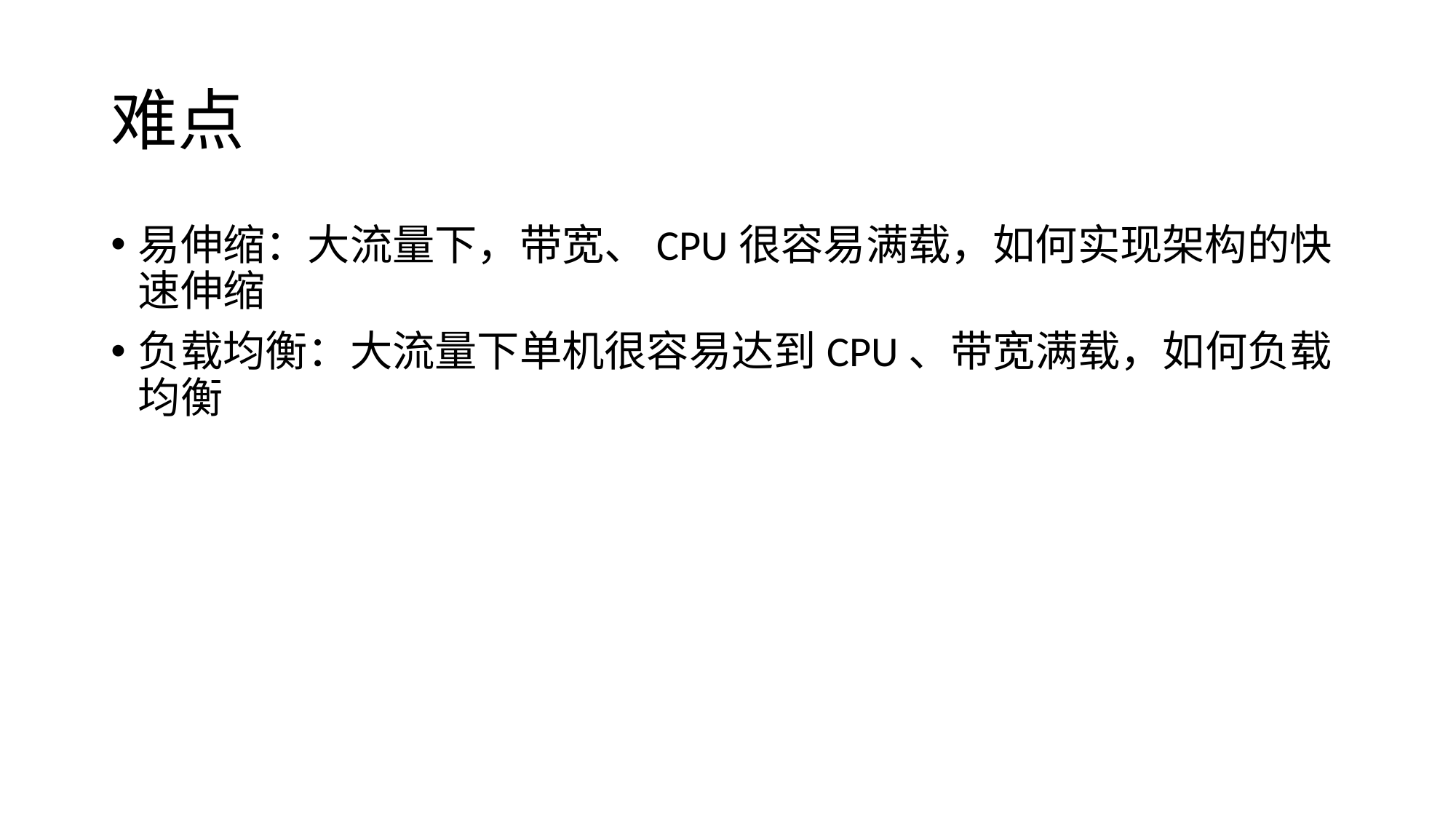

# 难点
易伸缩：大流量下，带宽、CPU很容易满载，如何实现架构的快速伸缩
负载均衡：大流量下单机很容易达到CPU、带宽满载，如何负载均衡